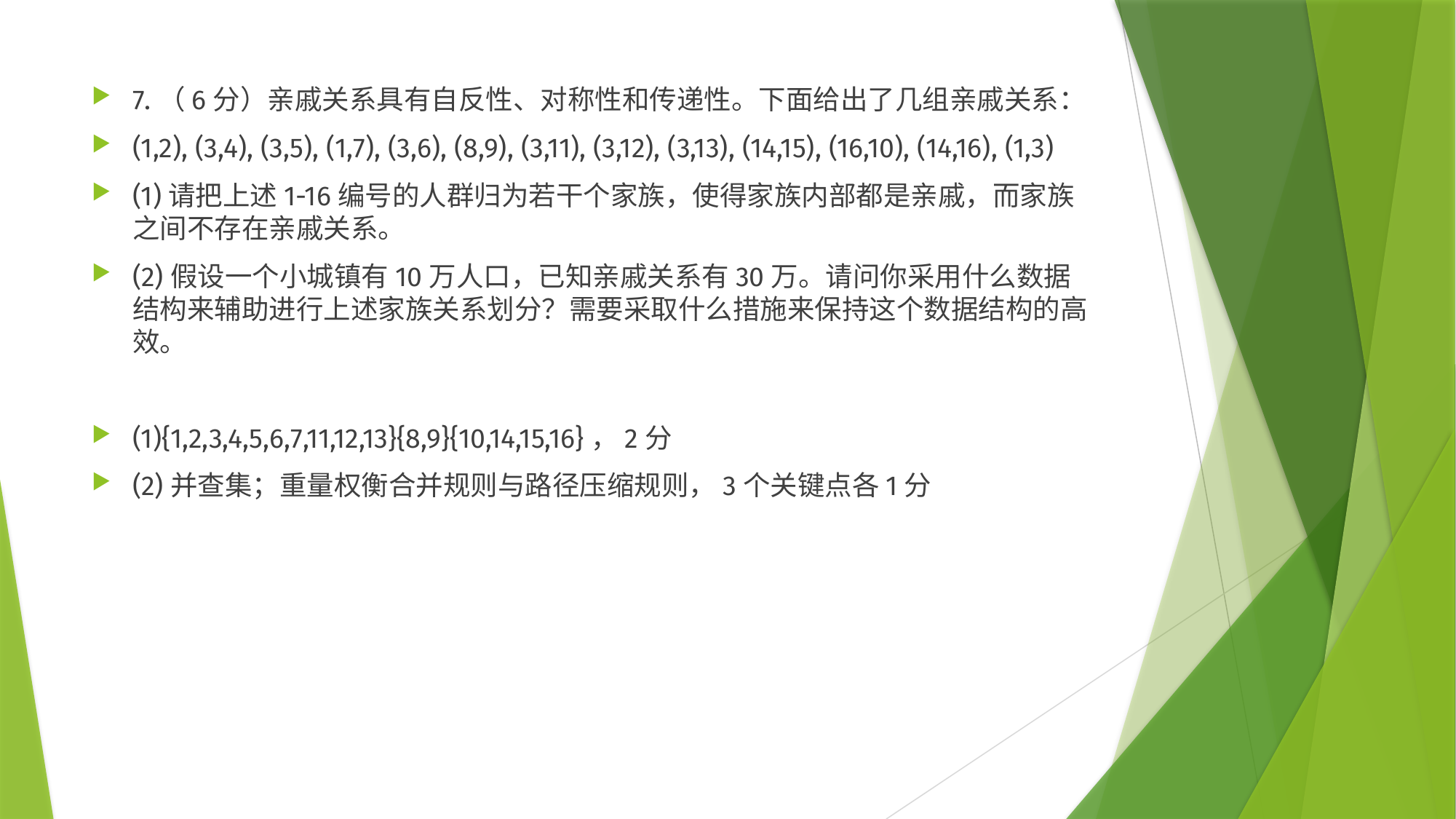

7.（6分）亲戚关系具有自反性、对称性和传递性。下面给出了几组亲戚关系：
(1,2), (3,4), (3,5), (1,7), (3,6), (8,9), (3,11), (3,12), (3,13), (14,15), (16,10), (14,16), (1,3)
(1)请把上述1-16编号的人群归为若干个家族，使得家族内部都是亲戚，而家族之间不存在亲戚关系。
(2)假设一个小城镇有10万人口，已知亲戚关系有30万。请问你采用什么数据结构来辅助进行上述家族关系划分？需要采取什么措施来保持这个数据结构的高效。

(1){1,2,3,4,5,6,7,11,12,13}{8,9}{10,14,15,16}，2分
(2)并查集；重量权衡合并规则与路径压缩规则，3个关键点各1分